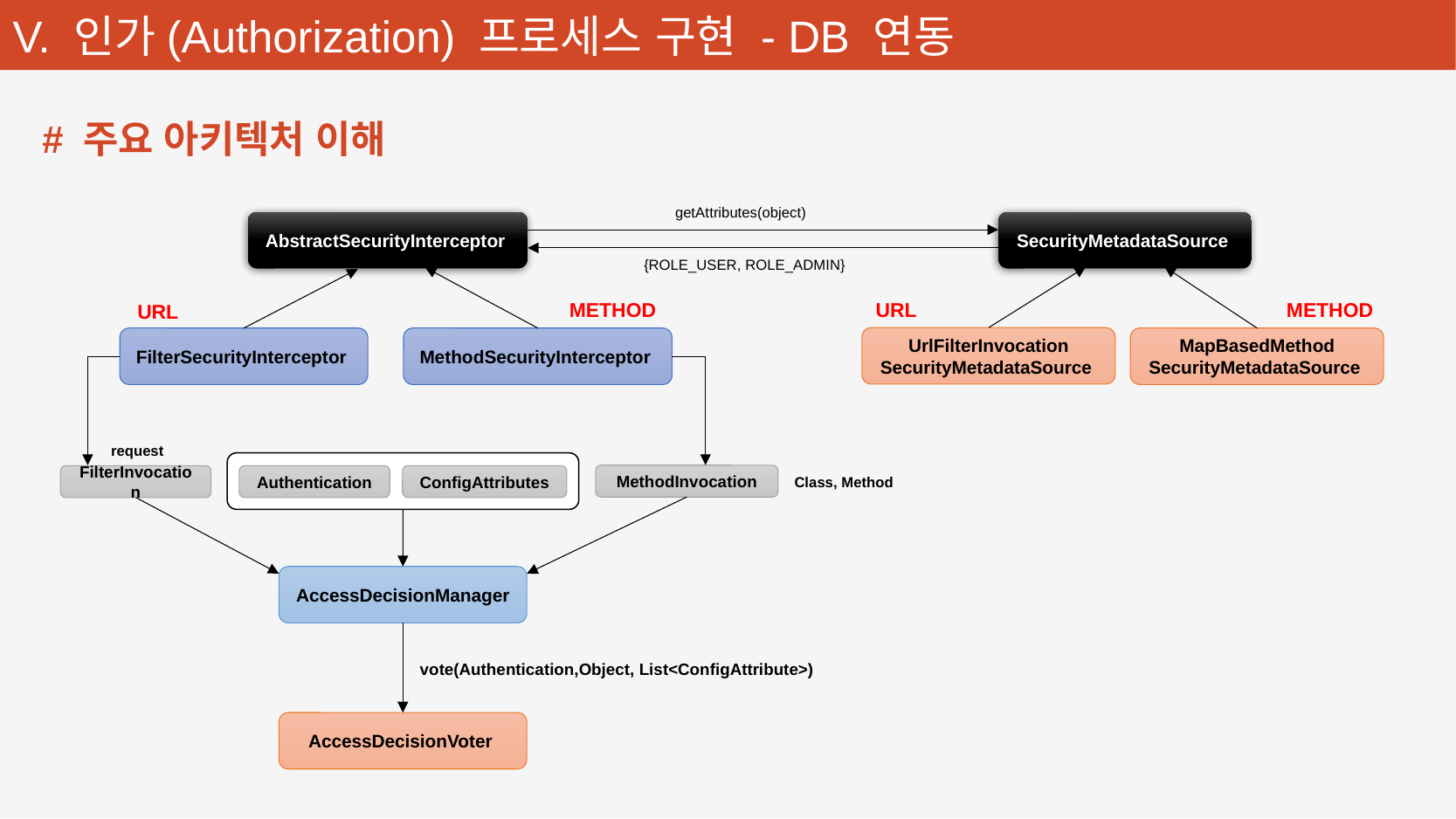

# 주요 아키텍처 이해
getAttributes(object)
AbstractSecurityInterceptor
SecurityMetadataSource
{ROLE_USER, ROLE_ADMIN}
METHOD
URL
METHOD
URL
UrlFilterInvocation
SecurityMetadataSource
FilterSecurityInterceptor
MapBasedMethod
SecurityMetadataSource
MethodSecurityInterceptor
request

MethodInvocation
FilterInvocation
Authentication
ConfigAttributes
Class, Method
AccessDecisionManager
vote(Authentication,Object, List<ConfigAttribute>)
AccessDecisionVoter